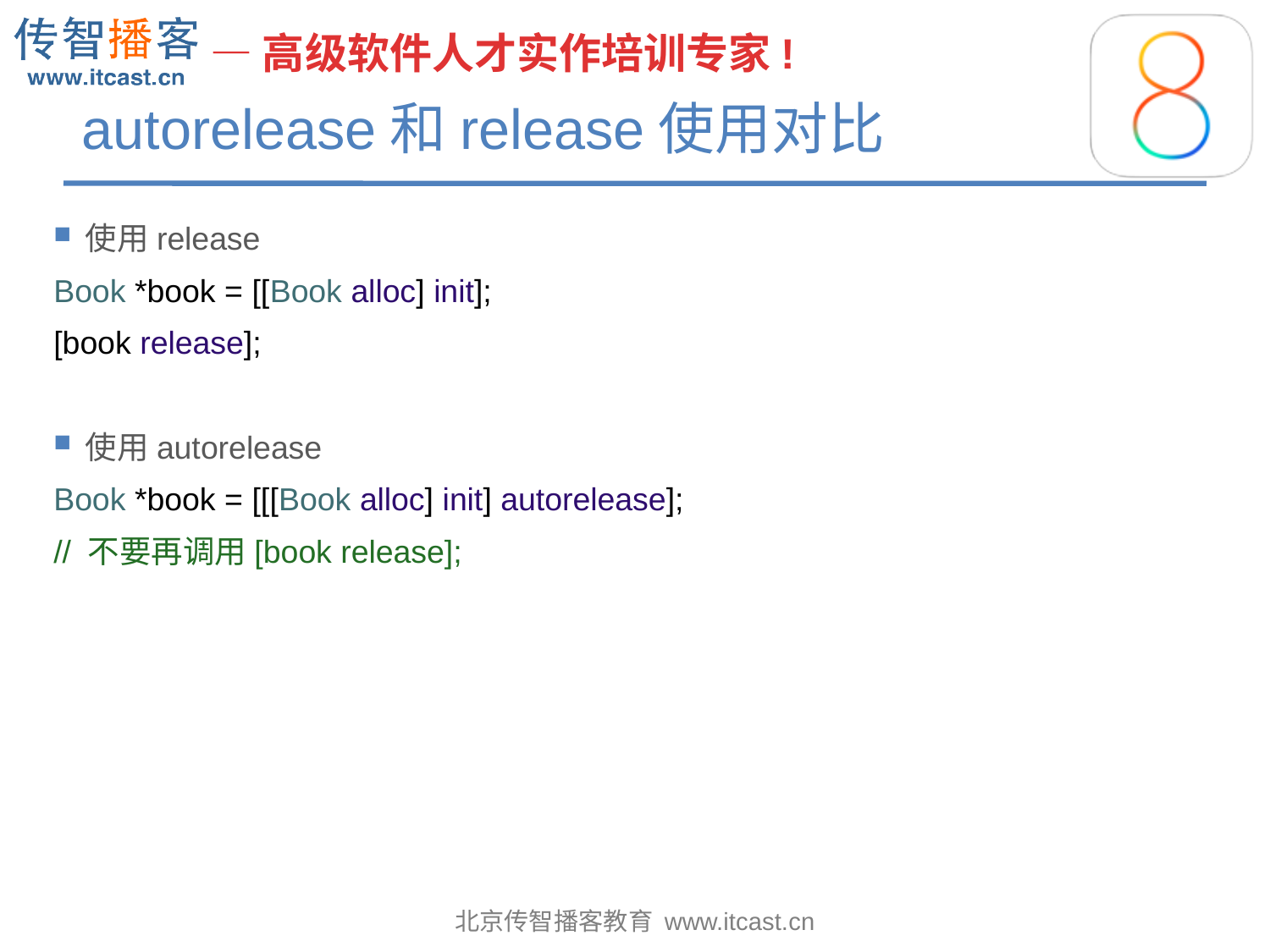

# autorelease和release使用对比
使用release
Book *book = [[Book alloc] init];
[book release];

使用autorelease
Book *book = [[[Book alloc] init] autorelease];
// 不要再调用[book release];